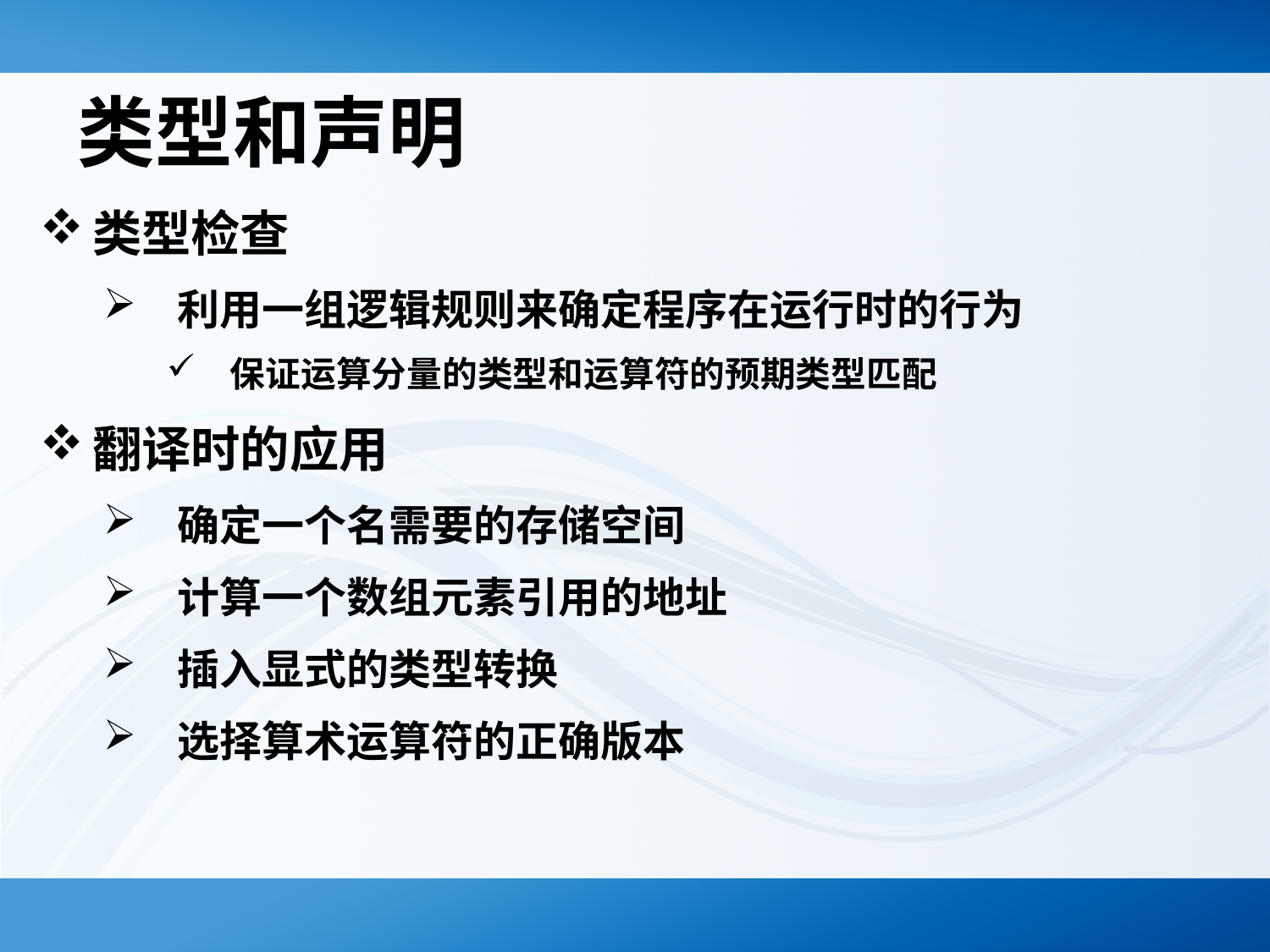

# 类型和声明
类型检查
利用一组逻辑规则来确定程序在运行时的行为
保证运算分量的类型和运算符的预期类型匹配
翻译时的应用
确定一个名需要的存储空间
计算一个数组元素引用的地址
插入显式的类型转换
选择算术运算符的正确版本